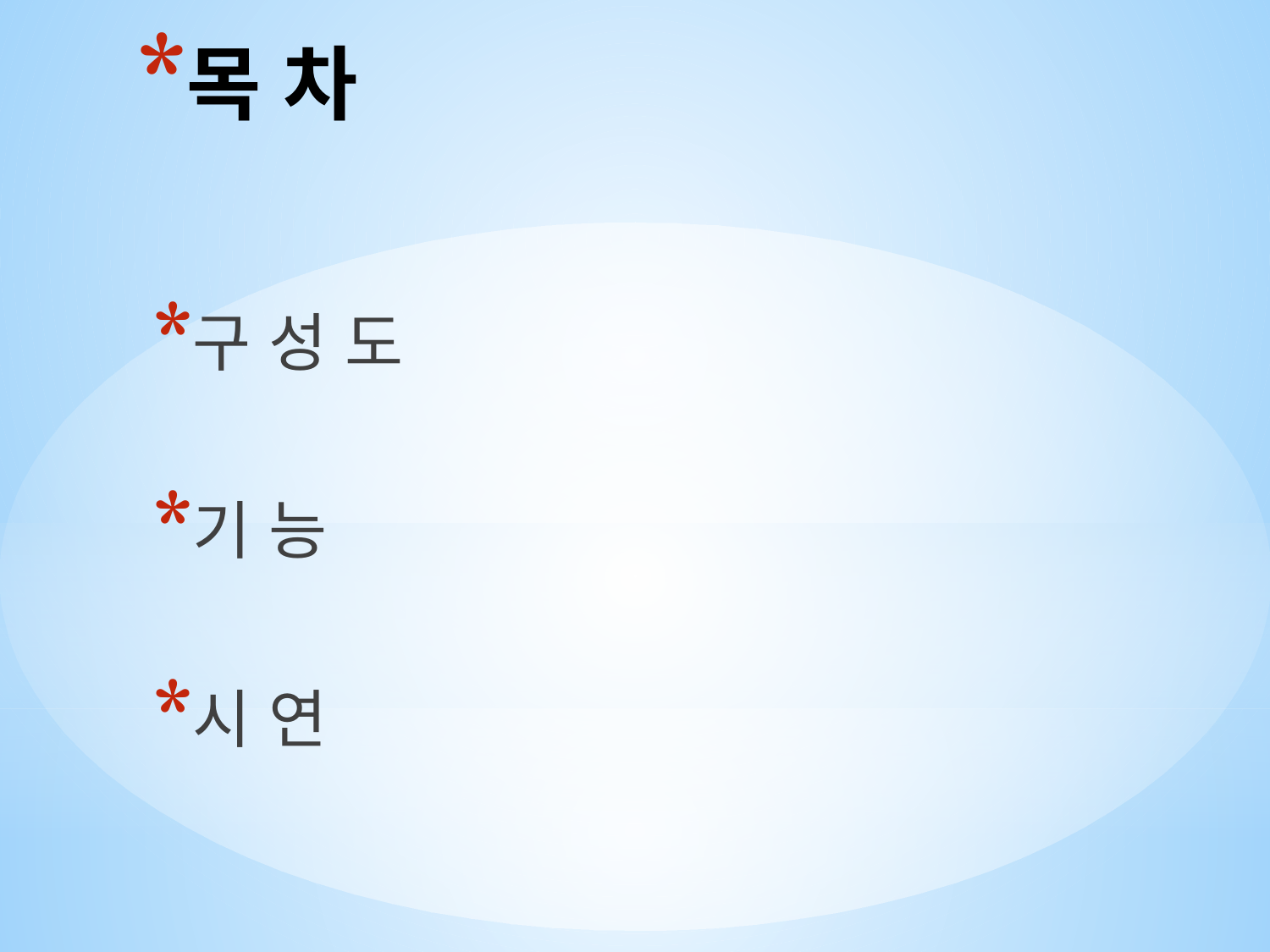

# 목 차
구 성 도

기 능

시 연